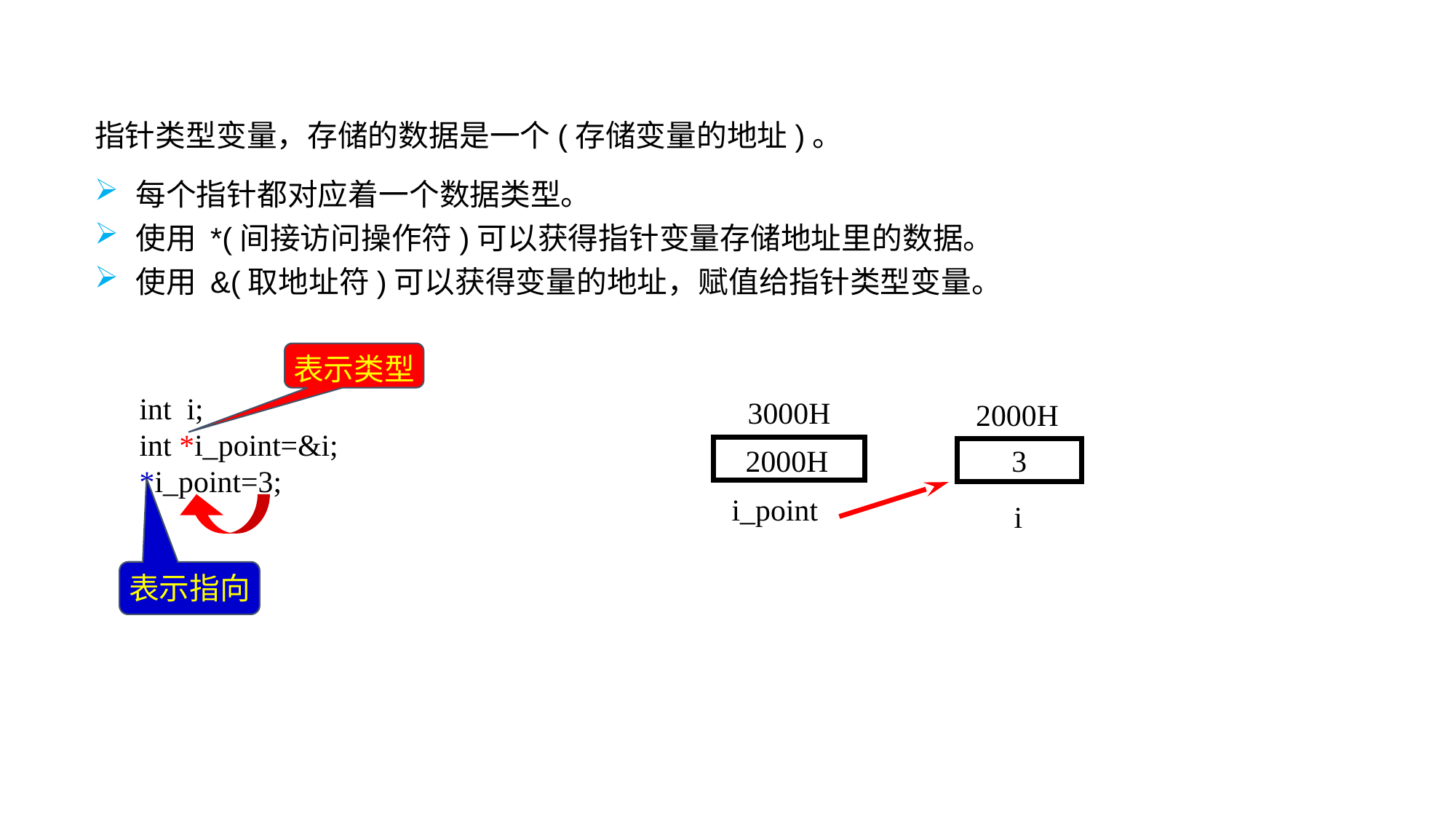

指针类型变量，存储的数据是一个(存储变量的地址)。
每个指针都对应着一个数据类型。
使用 *(间接访问操作符)可以获得指针变量存储地址里的数据。
使用 &(取地址符)可以获得变量的地址，赋值给指针类型变量。
表示类型
int  i;
int *i_point=&i;
*i_point=3;
3000H

 i_point
2000H

i
3
2000H

表示指向